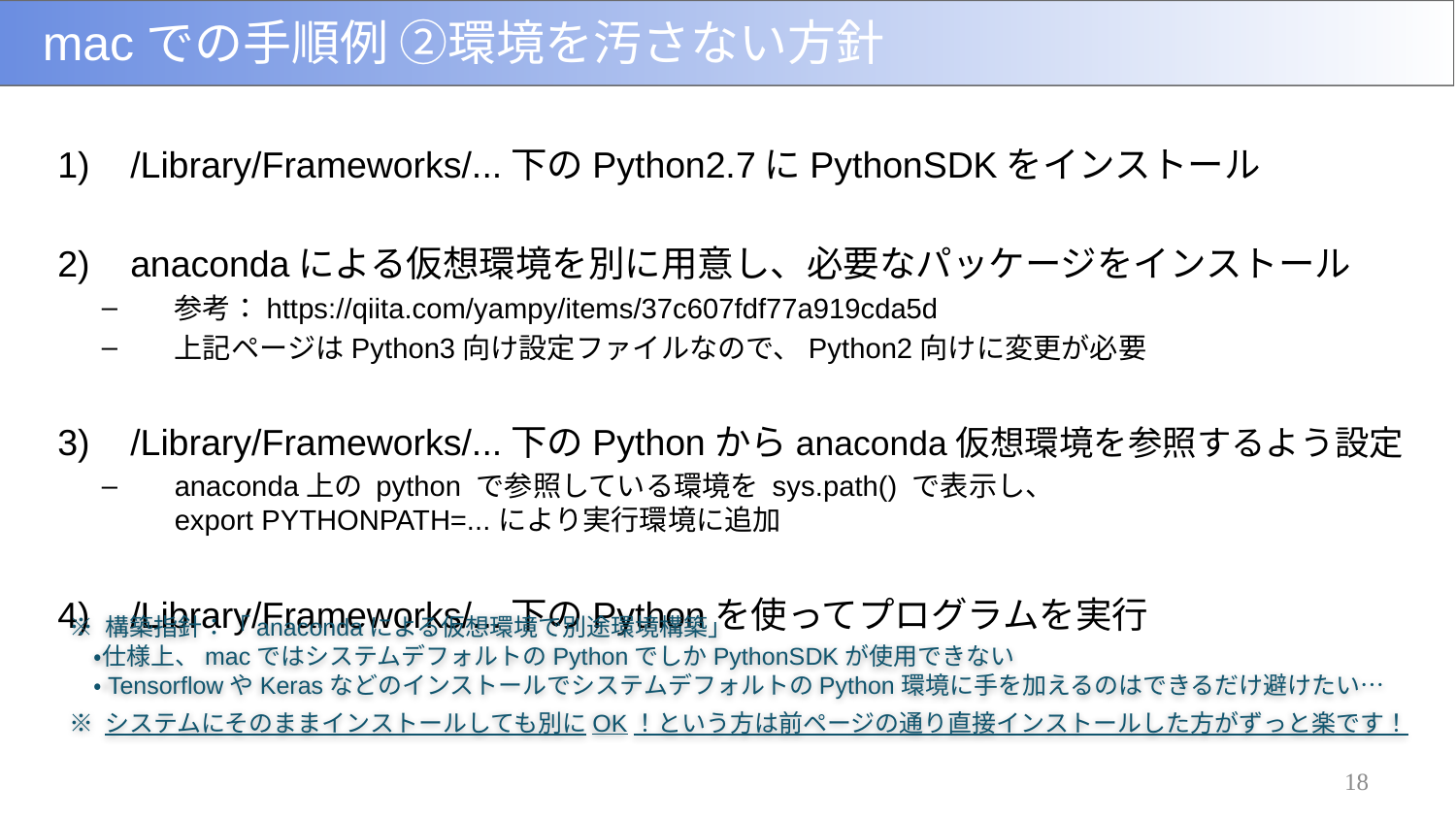

# macでの手順例 ➁環境を汚さない方針
/Library/Frameworks/...下のPython2.7にPythonSDKをインストール

anacondaによる仮想環境を別に用意し、必要なパッケージをインストール
参考：https://qiita.com/yampy/items/37c607fdf77a919cda5d
上記ページはPython3向け設定ファイルなので、Python2向けに変更が必要

/Library/Frameworks/...下のPythonからanaconda仮想環境を参照するよう設定
anaconda上の python で参照している環境を sys.path() で表示し、　　　　　　　　　　　　　export PYTHONPATH=...により実行環境に追加

/Library/Frameworks/...下のPythonを使ってプログラムを実行
※ 構築指針：「anacondaによる仮想環境で別途環境構築」
　・仕様上、macではシステムデフォルトのPythonでしかPythonSDKが使用できない
　・TensorflowやKerasなどのインストールでシステムデフォルトのPython環境に手を加えるのはできるだけ避けたい…
※ システムにそのままインストールしても別にOK！という方は前ページの通り直接インストールした方がずっと楽です！
18